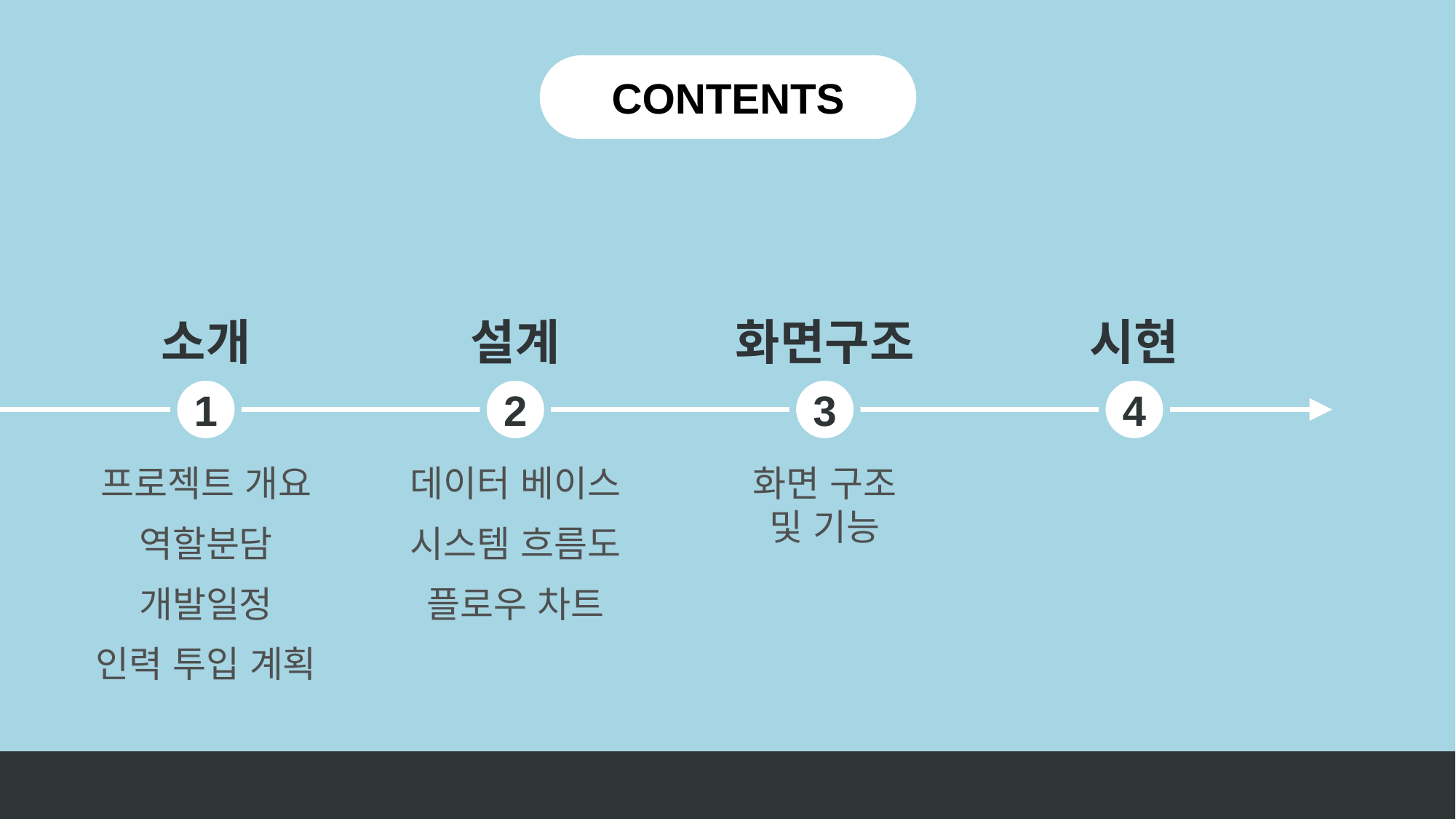

CONTENTS
소개
설계
화면구조
시현
1
2
3
4
프로젝트 개요
데이터 베이스
화면 구조
및 기능
역할분담
시스템 흐름도
플로우 차트
개발일정
인력 투입 계획